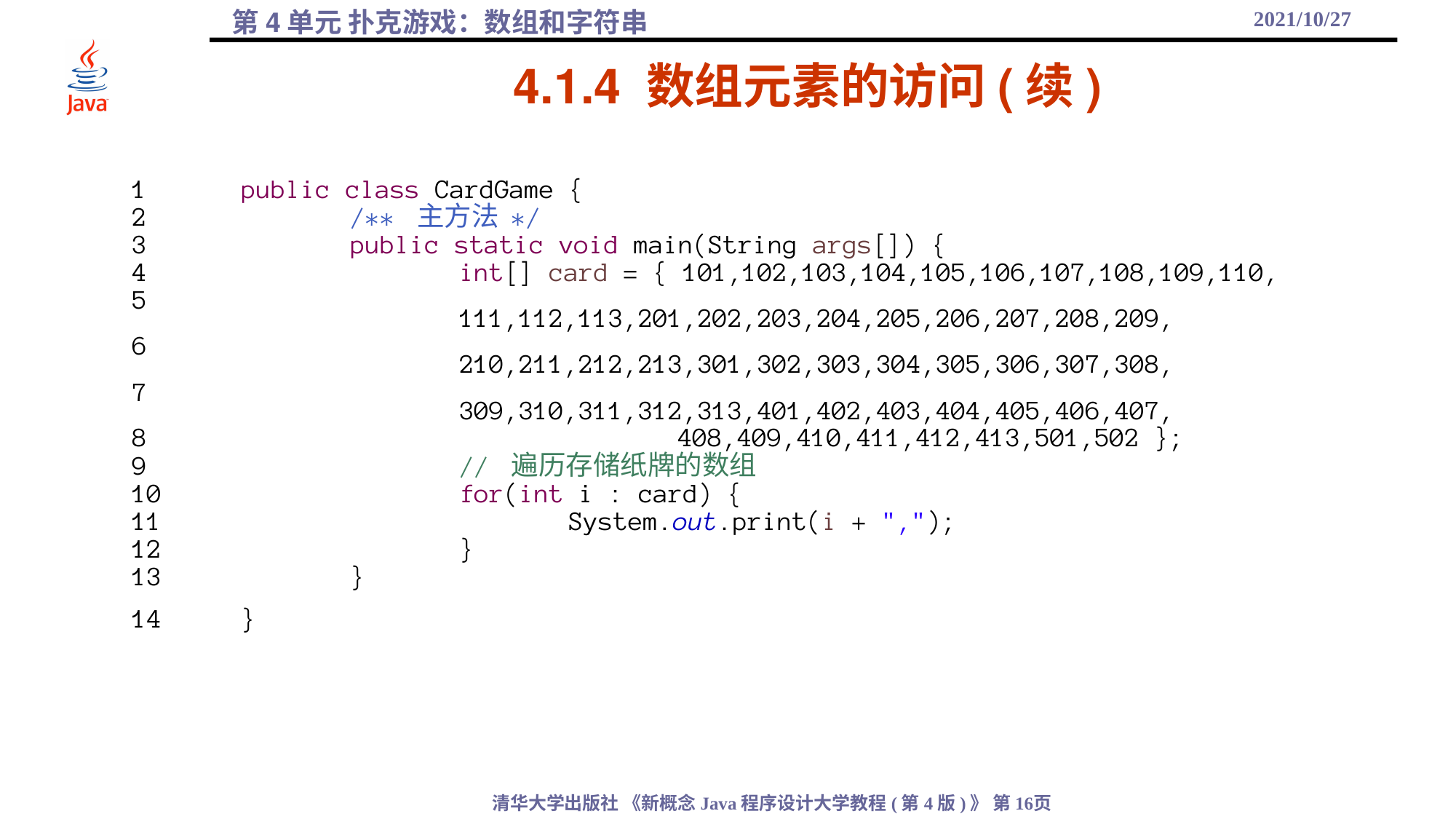

2021/10/27
# 4.1.4 数组元素的访问(续)
1	public class CardGame {
2		/** 主方法 */
3		public static void main(String args[]) {
4			int[] card = { 101,102,103,104,105,106,107,108,109,110,
5					     					   				111,112,113,201,202,203,204,205,206,207,208,209,
6					  					 				210,211,212,213,301,302,303,304,305,306,307,308,
7					 					  				309,310,311,312,313,401,402,403,404,405,406,407,
8					408,409,410,411,412,413,501,502 };
9			// 遍历存储纸牌的数组
10			for(int i : card) {
11				System.out.print(i + ",");
12			}
13		}
14	}